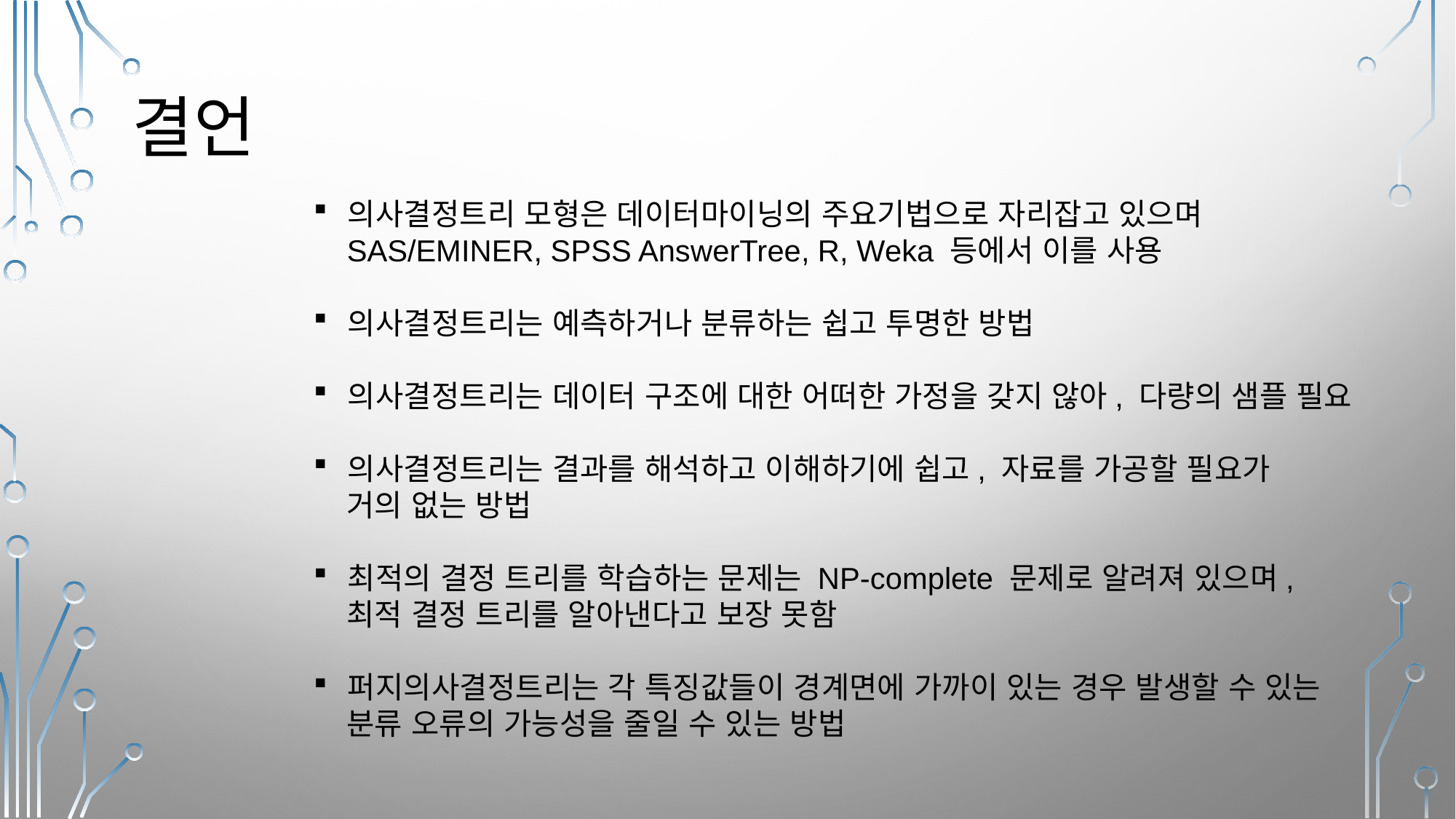

결언
의사결정트리 모형은 데이터마이닝의 주요기법으로 자리잡고 있으며
    SAS/EMINER, SPSS AnswerTree, R, Weka 등에서 이를 사용
의사결정트리는 예측하거나 분류하는 쉽고 투명한 방법

의사결정트리는 데이터 구조에 대한 어떠한 가정을 갖지 않아, 다량의 샘플 필요

의사결정트리는 결과를 해석하고 이해하기에 쉽고, 자료를 가공할 필요가
   거의 없는 방법

최적의 결정 트리를 학습하는 문제는 NP-complete 문제로 알려져 있으며,
   최적 결정 트리를 알아낸다고 보장 못함

퍼지의사결정트리는 각 특징값들이 경계면에 가까이 있는 경우 발생할 수 있는
   분류 오류의 가능성을 줄일 수 있는 방법